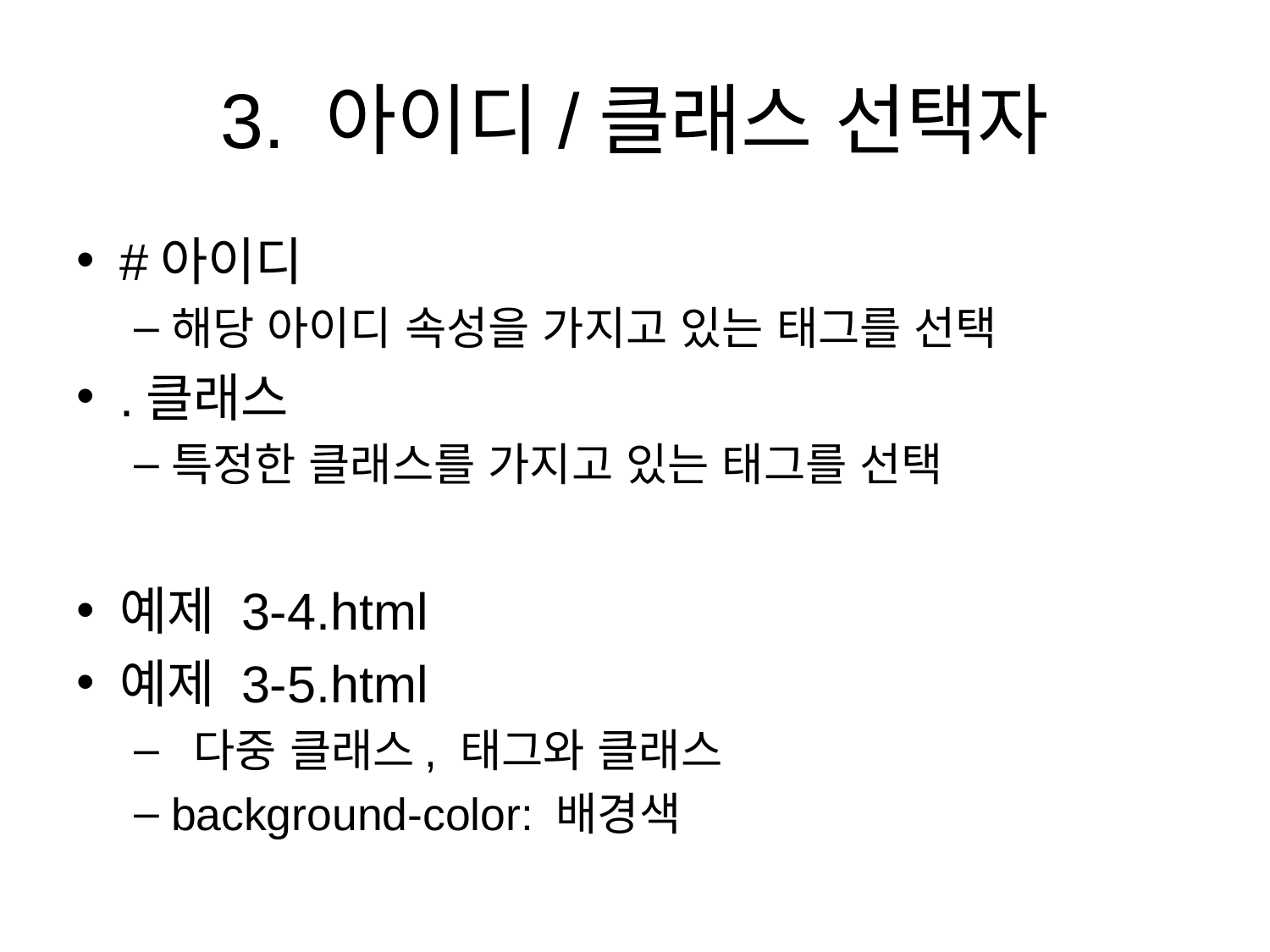

# 3. 아이디/클래스 선택자
#아이디
해당 아이디 속성을 가지고 있는 태그를 선택
.클래스
특정한 클래스를 가지고 있는 태그를 선택

예제 3-4.html
예제 3-5.html
 다중 클래스, 태그와 클래스
background-color: 배경색